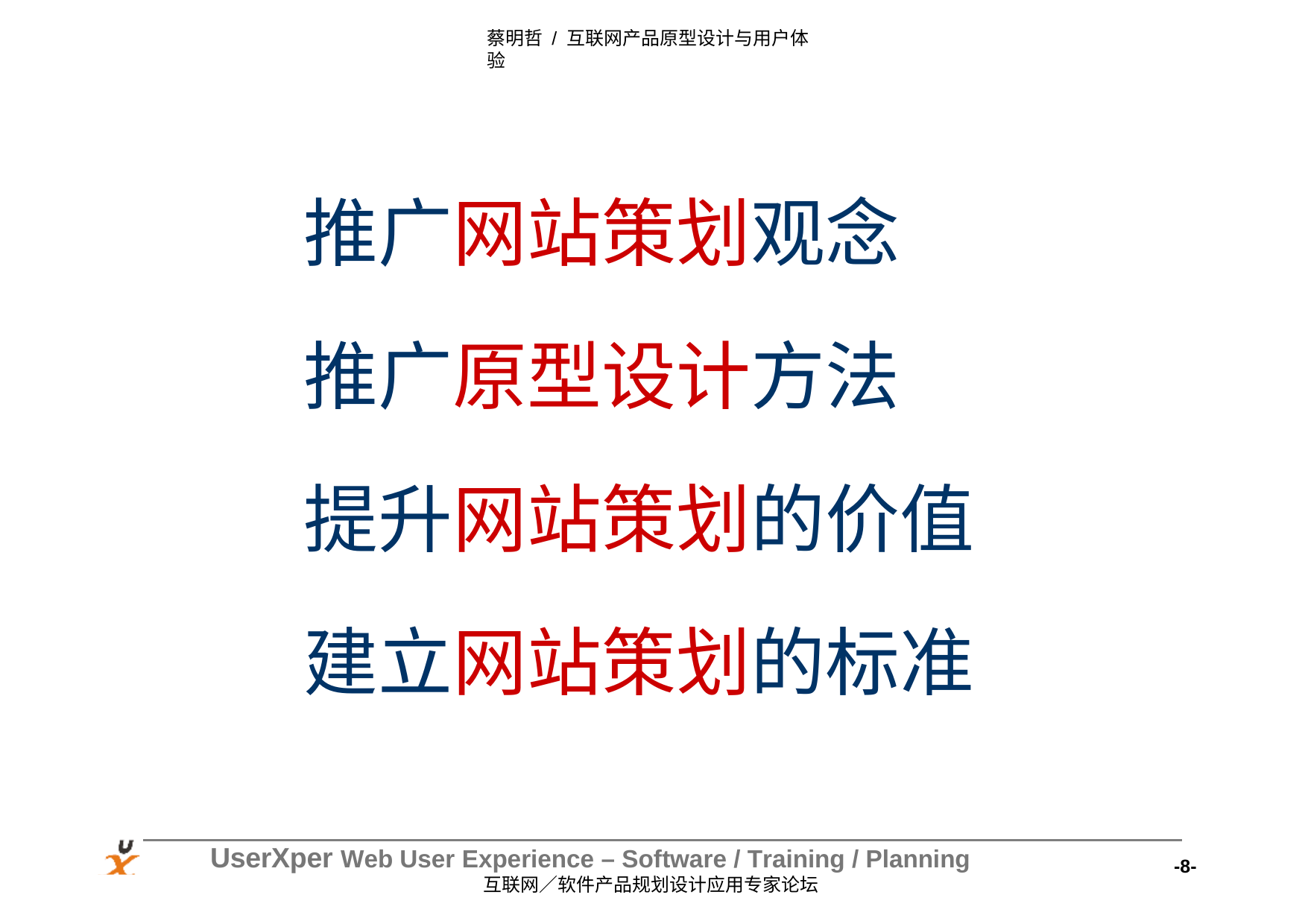

蔡明哲 / 互联网产品原型设计与用户体验
推广网站策划观念
推广原型设计方法 提升网站策划的价值 建立网站策划的标准
UserXper Web User Experience – Software / Training / Planning
互联网／软件产品规划设计应用专家论坛
-8-